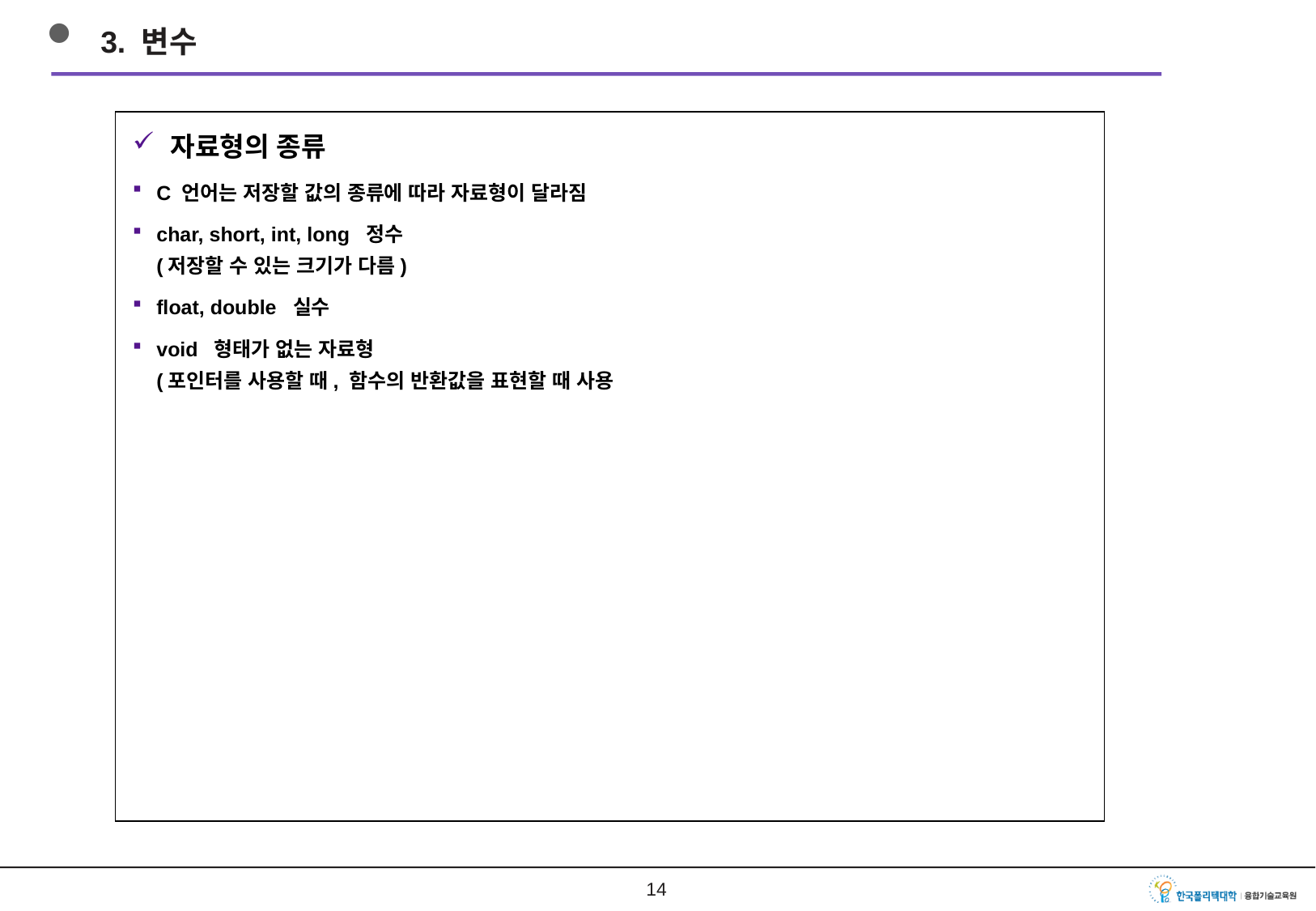

3. 변수
자료형의 종류
C 언어는 저장할 값의 종류에 따라 자료형이 달라짐
char, short, int, long  정수
(저장할 수 있는 크기가 다름)
float, double  실수
void  형태가 없는 자료형
(포인터를 사용할 때, 함수의 반환값을 표현할 때 사용
14